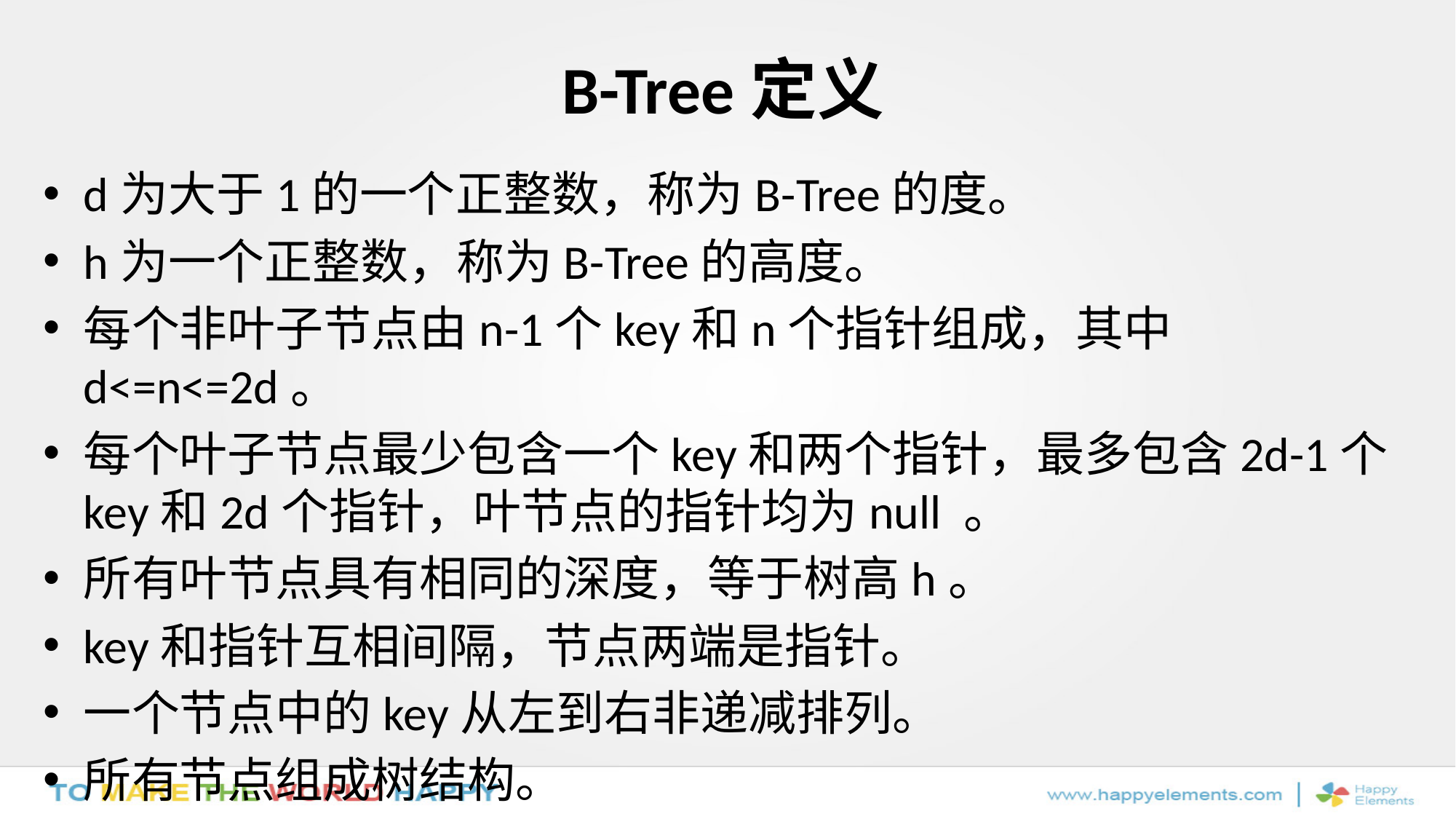

# B-Tree定义
d为大于1的一个正整数，称为B-Tree的度。
h为一个正整数，称为B-Tree的高度。
每个非叶子节点由n-1个key和n个指针组成，其中d<=n<=2d。
每个叶子节点最少包含一个key和两个指针，最多包含2d-1个key和2d个指针，叶节点的指针均为null 。
所有叶节点具有相同的深度，等于树高h。
key和指针互相间隔，节点两端是指针。
一个节点中的key从左到右非递减排列。
所有节点组成树结构。